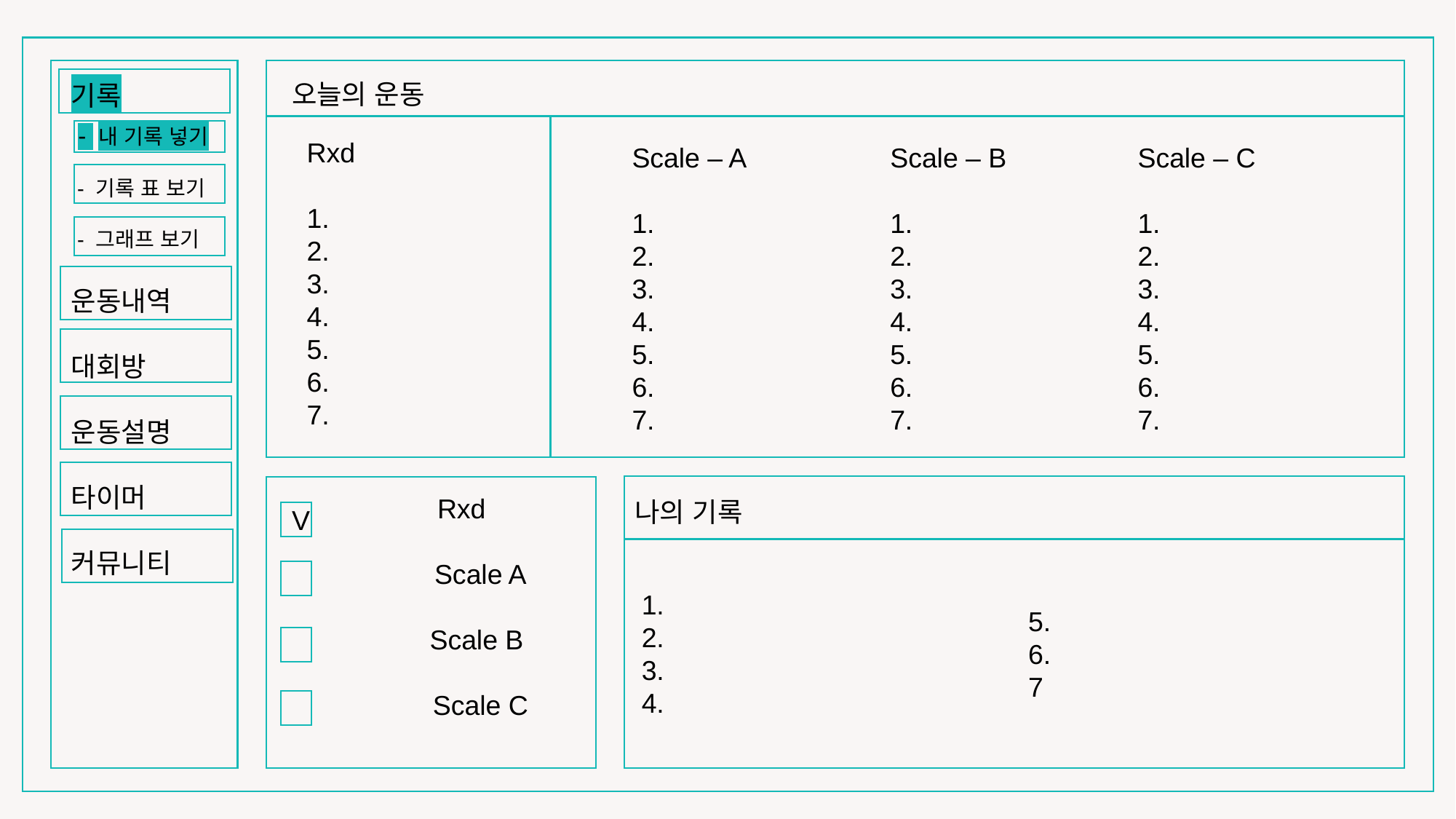

오늘의 운동
기록

 - 내 기록 넣기

 - 기록 표 보기

 - 그래프 보기

운동내역

대회방

운동설명

타이머

커뮤니티

Rxd

1.
2.
3.
4.
5.
6.
7.

Scale – B

1.
2.
3.
4.
5.
6.
7.

Scale – C

1.
2.
3.
4.
5.
6.
7.

Scale – A

1.
2.
3.
4.
5.
6.
7.

        Rxd

             Scale A

            Scale B

             Scale C

나의 기록
V

1.
2.
3.
4.

5.
6.
7